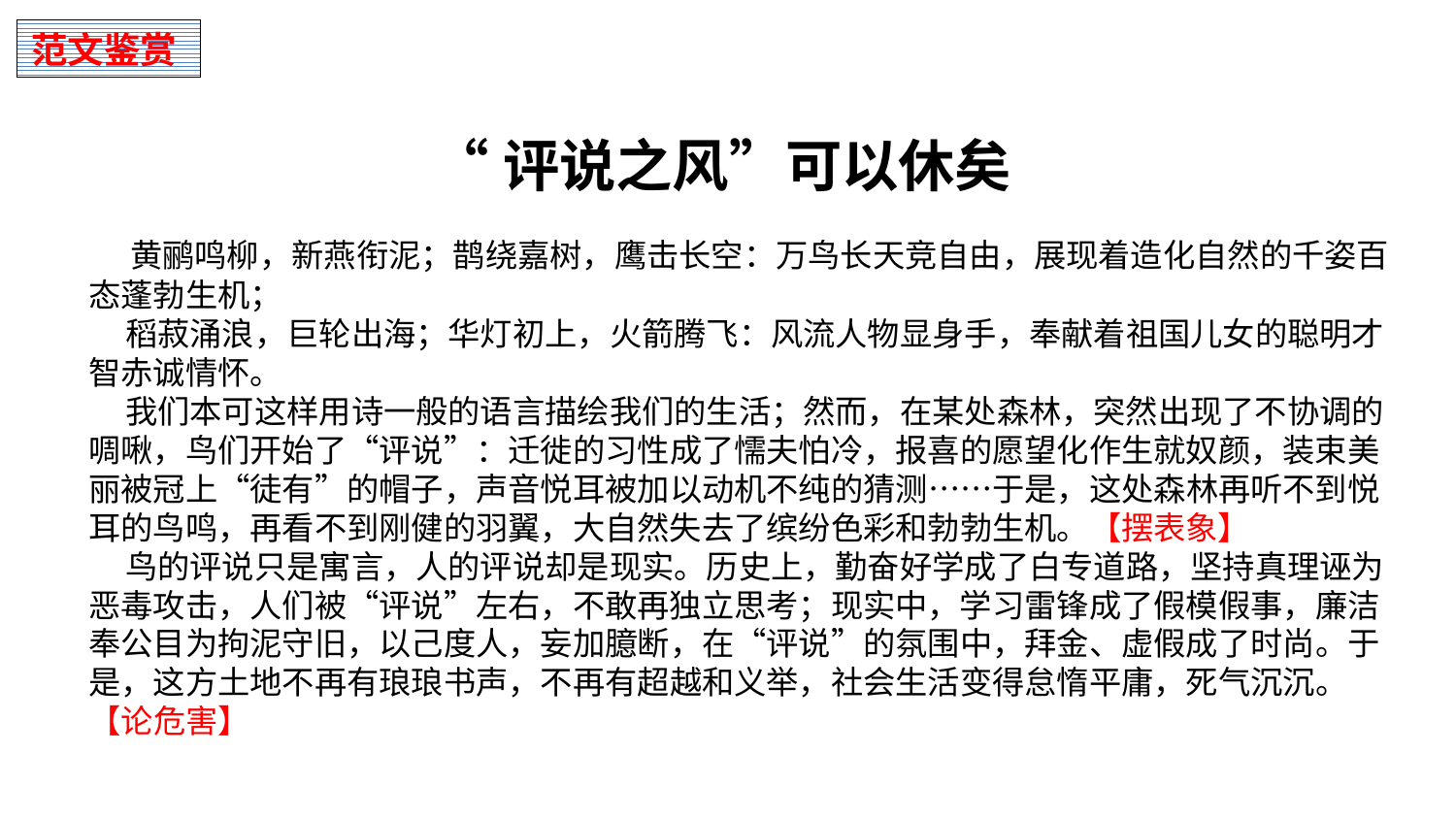

范文鉴赏
“评说之风”可以休矣
    黄鹂鸣柳，新燕衔泥；鹊绕嘉树，鹰击长空：万鸟长天竞自由，展现着造化自然的千姿百态蓬勃生机；
    稻菽涌浪，巨轮出海；华灯初上，火箭腾飞：风流人物显身手，奉献着祖国儿女的聪明才智赤诚情怀。
    我们本可这样用诗一般的语言描绘我们的生活；然而，在某处森林，突然出现了不协调的啁啾，鸟们开始了“评说”：迁徙的习性成了懦夫怕冷，报喜的愿望化作生就奴颜，装束美丽被冠上“徒有”的帽子，声音悦耳被加以动机不纯的猜测……于是，这处森林再听不到悦耳的鸟鸣，再看不到刚健的羽翼，大自然失去了缤纷色彩和勃勃生机。【摆表象】
    鸟的评说只是寓言，人的评说却是现实。历史上，勤奋好学成了白专道路，坚持真理诬为恶毒攻击，人们被“评说”左右，不敢再独立思考；现实中，学习雷锋成了假模假事，廉洁奉公目为拘泥守旧，以己度人，妄加臆断，在“评说”的氛围中，拜金、虚假成了时尚。于是，这方土地不再有琅琅书声，不再有超越和义举，社会生活变得怠惰平庸，死气沉沉。【论危害】